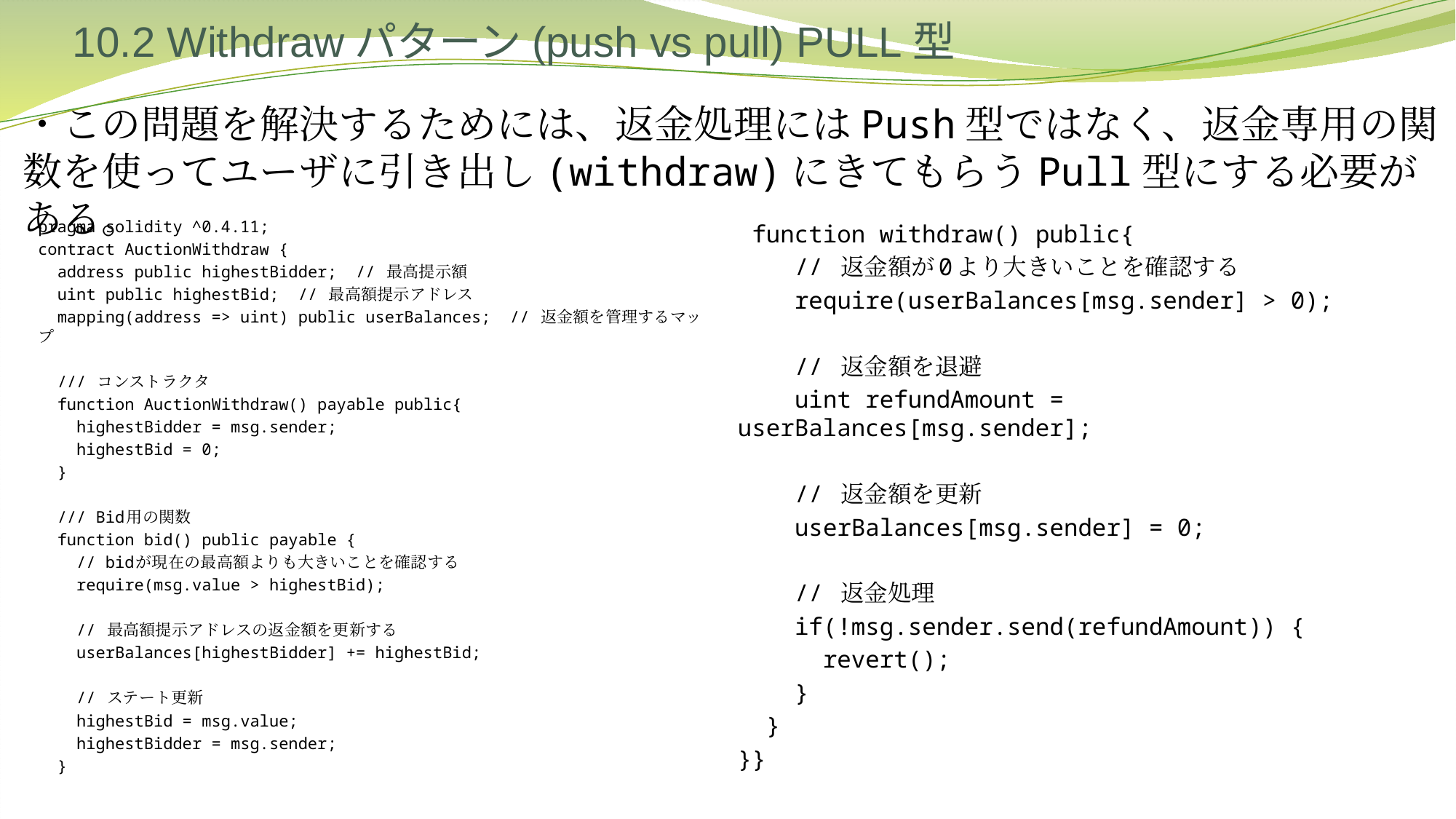

# 10.2 Withdrawパターン(push vs pull) PULL型

・この問題を解決するためには、返金処理にはPush型ではなく、返金専用の関数を使ってユーザに引き出し(withdraw)にきてもらうPull型にする必要がある。
pragma solidity ^0.4.11;
contract AuctionWithdraw {
  address public highestBidder;  // 最高提示額
  uint public highestBid;  // 最高額提示アドレス
  mapping(address => uint) public userBalances;  // 返金額を管理するマップ

  /// コンストラクタ
  function AuctionWithdraw() payable public{
    highestBidder = msg.sender;
    highestBid = 0;
  }

  /// Bid用の関数
  function bid() public payable {
    // bidが現在の最高額よりも大きいことを確認する
    require(msg.value > highestBid);

    // 最高額提示アドレスの返金額を更新する
    userBalances[highestBidder] += highestBid;

    // ステート更新
    highestBid = msg.value;
    highestBidder = msg.sender;
  }
 function withdraw() public{
    // 返金額が0より大きいことを確認する
    require(userBalances[msg.sender] > 0);

    // 返金額を退避
    uint refundAmount = userBalances[msg.sender];

    // 返金額を更新
    userBalances[msg.sender] = 0;

    // 返金処理
    if(!msg.sender.send(refundAmount)) {
      revert();
    }
  }
}}